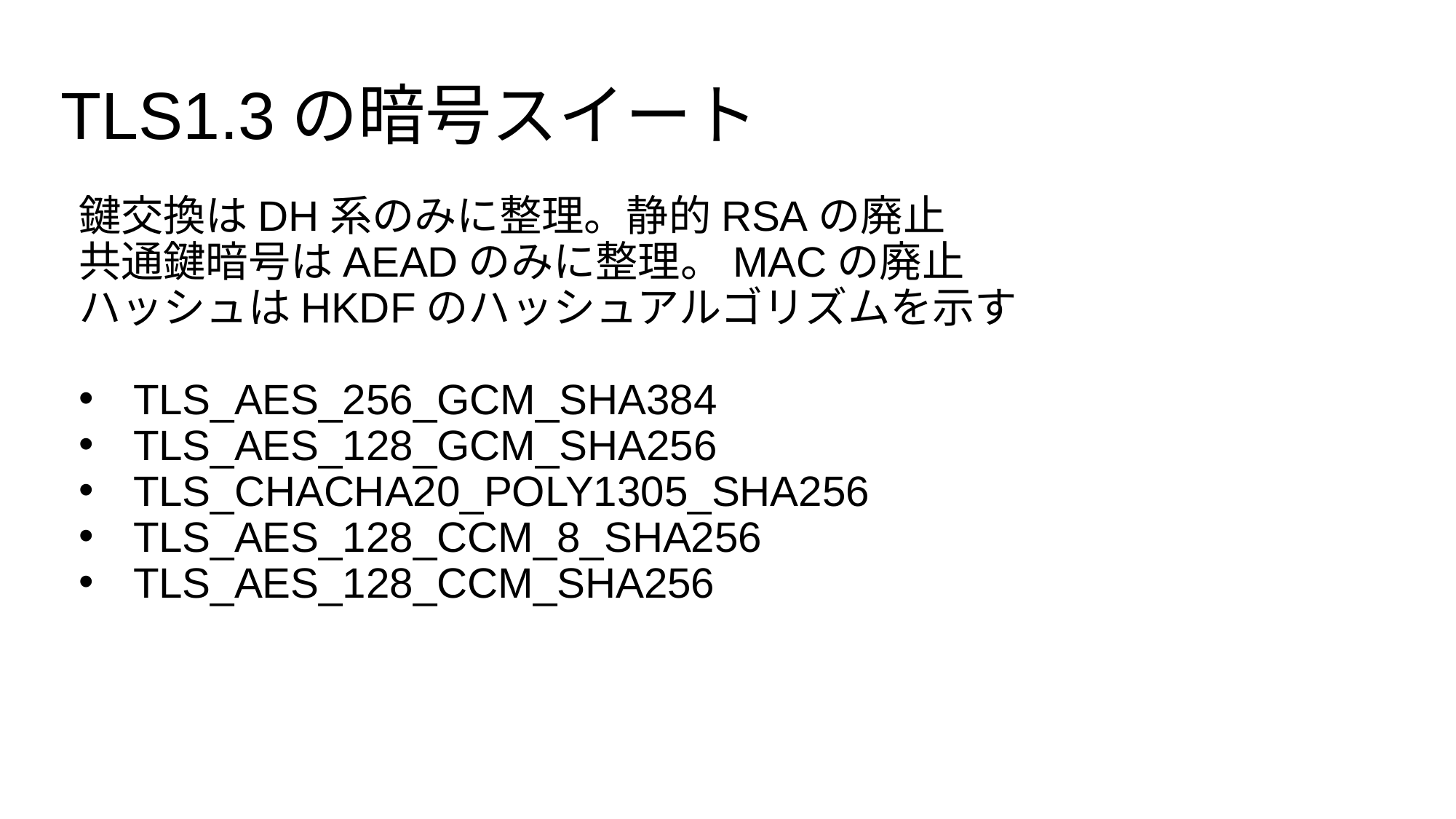

# TLS1.3の暗号スイート
鍵交換はDH系のみに整理。静的RSAの廃止
共通鍵暗号はAEADのみに整理。MACの廃止
ハッシュはHKDFのハッシュアルゴリズムを示す

TLS_AES_256_GCM_SHA384
TLS_AES_128_GCM_SHA256
TLS_CHACHA20_POLY1305_SHA256
TLS_AES_128_CCM_8_SHA256
TLS_AES_128_CCM_SHA256